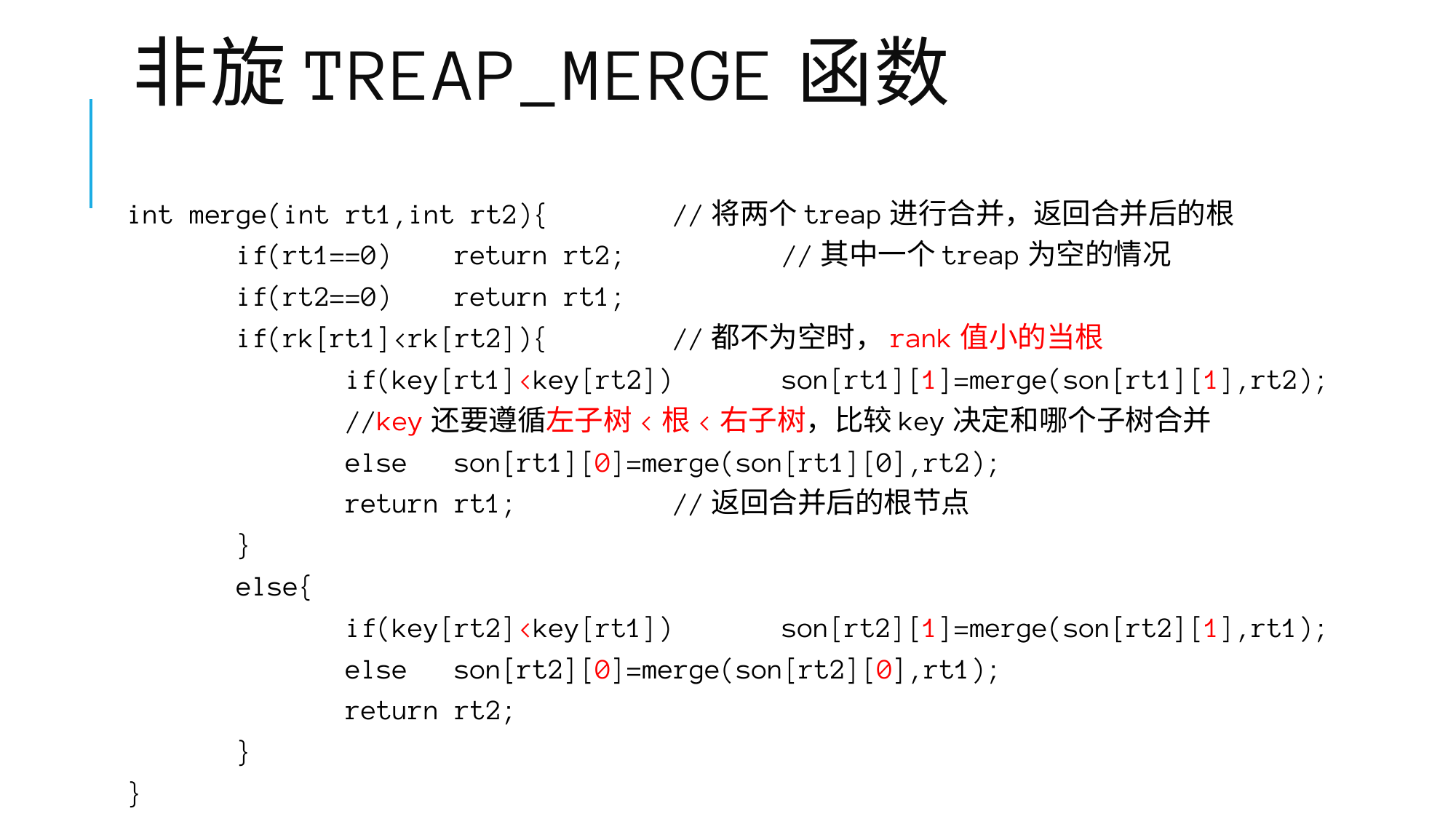

# 非旋treap_merge函数
int merge(int rt1,int rt2){		//将两个treap进行合并，返回合并后的根
	if(rt1==0)	return rt2;		//其中一个treap为空的情况
	if(rt2==0)	return rt1;
	if(rk[rt1]<rk[rt2]){		//都不为空时，rank值小的当根
		if(key[rt1]<key[rt2])	son[rt1][1]=merge(son[rt1][1],rt2);
		//key还要遵循左子树<根<右子树，比较key决定和哪个子树合并
		else	son[rt1][0]=merge(son[rt1][0],rt2);
		return rt1;		//返回合并后的根节点
	}
	else{
		if(key[rt2]<key[rt1])	son[rt2][1]=merge(son[rt2][1],rt1);
		else	son[rt2][0]=merge(son[rt2][0],rt1);
		return rt2;
	}
}